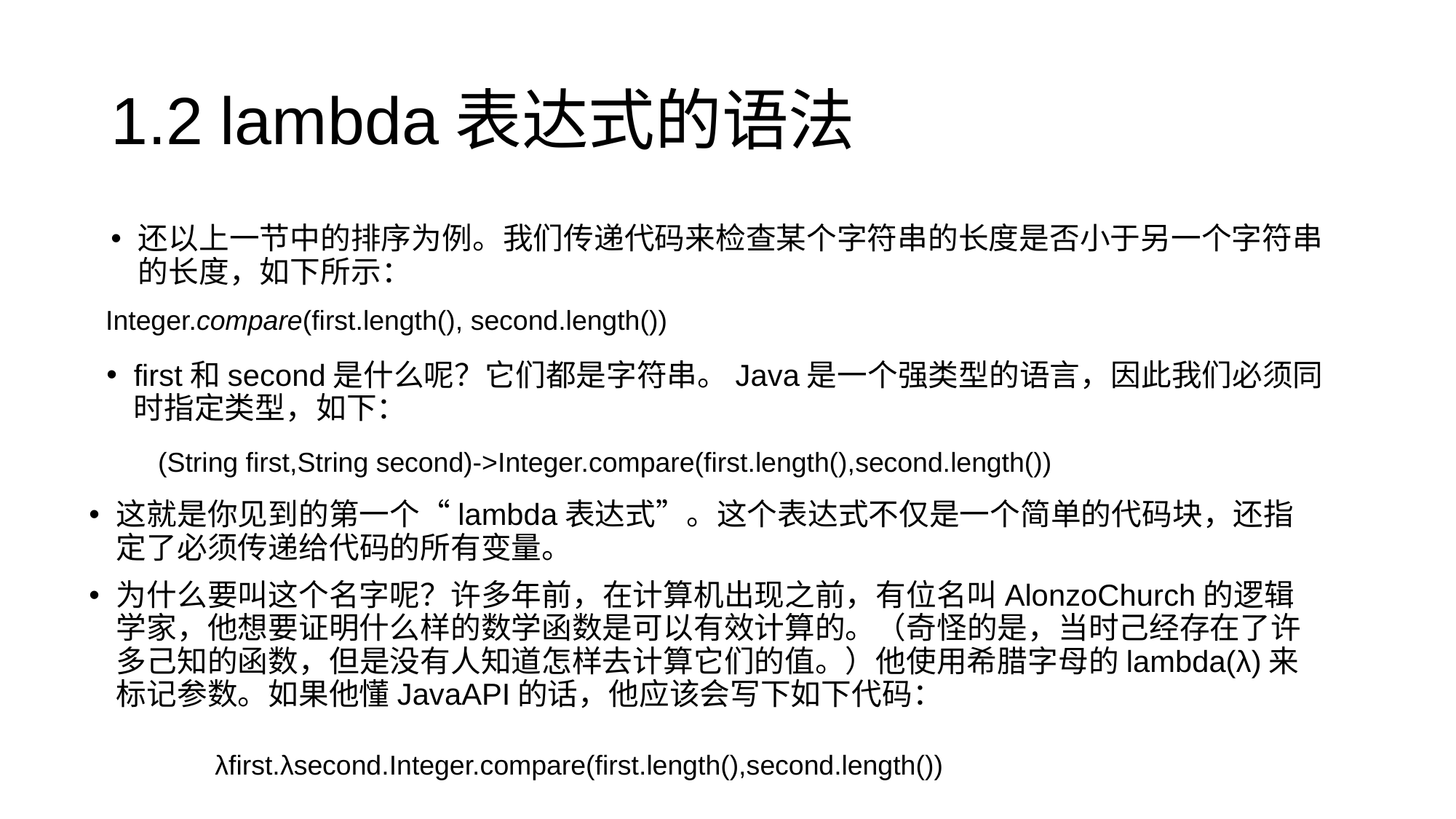

# 1.2	lambda表达式的语法
还以上一节中的排序为例。我们传递代码来检查某个字符串的长度是否小于另一个字符串的长度，如下所示：
Integer.compare(first.length(), second.length())
first和second是什么呢？它们都是字符串。Java是一个强类型的语言，因此我们必须同时指定类型，如下：
(String first,String second)->Integer.compare(first.length(),second.length())
这就是你见到的第一个“lambda表达式”。这个表达式不仅是一个简单的代码块，还指定了必须传递给代码的所有变量。
为什么要叫这个名字呢？许多年前，在计算机出现之前，有位名叫AlonzoChurch的逻辑学家，他想要证明什么样的数学函数是可以有效计算的。（奇怪的是，当时己经存在了许多己知的函数，但是没有人知道怎样去计算它们的值。）他使用希腊字母的lambda(λ)来标记参数。如果他懂JavaAPI的话，他应该会写下如下代码：
λfirst.λsecond.Integer.compare(first.length(),second.length())